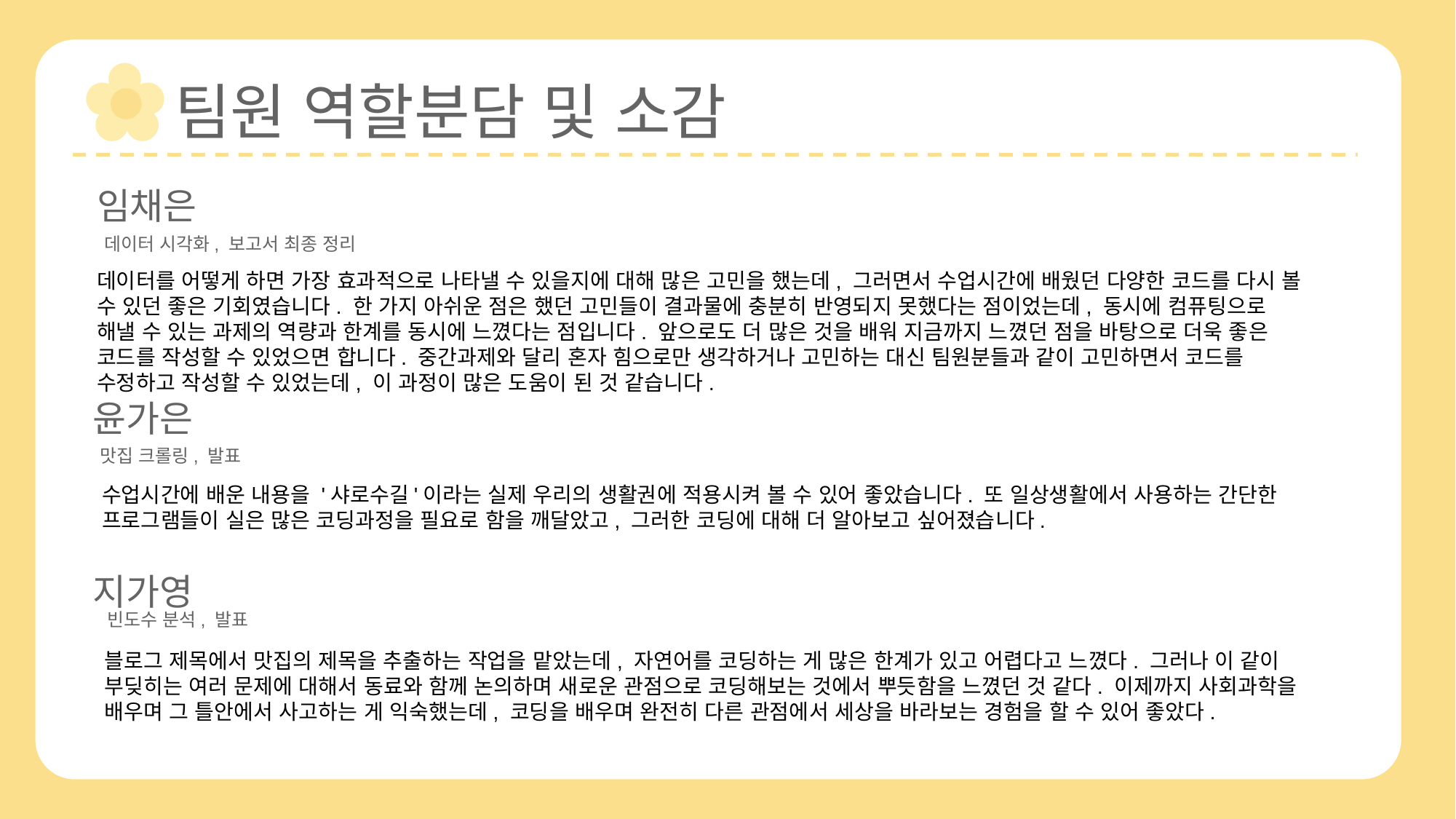

팀원 역할분담 및 소감
임채은
데이터 시각화, 보고서 최종 정리
데이터를 어떻게 하면 가장 효과적으로 나타낼 수 있을지에 대해 많은 고민을 했는데, 그러면서 수업시간에 배웠던 다양한 코드를 다시 볼 수 있던 좋은 기회였습니다. 한 가지 아쉬운 점은 했던 고민들이 결과물에 충분히 반영되지 못했다는 점이었는데, 동시에 컴퓨팅으로 해낼 수 있는 과제의 역량과 한계를 동시에 느꼈다는 점입니다. 앞으로도 더 많은 것을 배워 지금까지 느꼈던 점을 바탕으로 더욱 좋은 코드를 작성할 수 있었으면 합니다. 중간과제와 달리 혼자 힘으로만 생각하거나 고민하는 대신 팀원분들과 같이 고민하면서 코드를 수정하고 작성할 수 있었는데, 이 과정이 많은 도움이 된 것 같습니다.
윤가은
맛집 크롤링, 발표
수업시간에 배운 내용을 '샤로수길'이라는 실제 우리의 생활권에 적용시켜 볼 수 있어 좋았습니다. 또 일상생활에서 사용하는 간단한 프로그램들이 실은 많은 코딩과정을 필요로 함을 깨달았고, 그러한 코딩에 대해 더 알아보고 싶어졌습니다.
지가영
빈도수 분석, 발표
블로그 제목에서 맛집의 제목을 추출하는 작업을 맡았는데, 자연어를 코딩하는 게 많은 한계가 있고 어렵다고 느꼈다. 그러나 이 같이 부딪히는 여러 문제에 대해서 동료와 함께 논의하며 새로운 관점으로 코딩해보는 것에서 뿌듯함을 느꼈던 것 같다. 이제까지 사회과학을 배우며 그 틀안에서 사고하는 게 익숙했는데, 코딩을 배우며 완전히 다른 관점에서 세상을 바라보는 경험을 할 수 있어 좋았다.